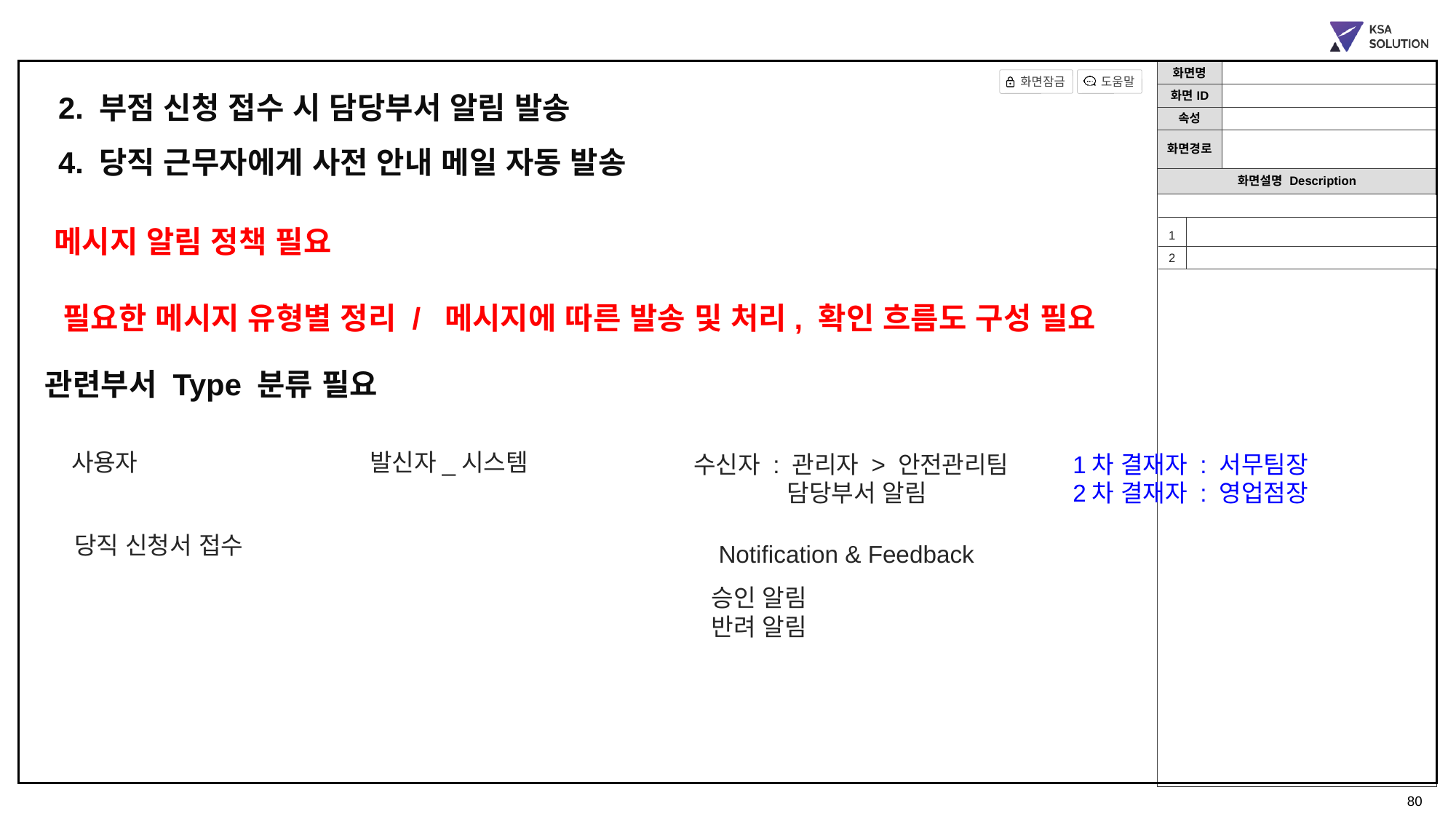

2. 부점 신청 접수 시 담당부서 알림 발송
4. 당직 근무자에게 사전 안내 메일 자동 발송
|  | 직원정보관리 슈퍼관리자(SM) 전용 직원정보 조회, 수정 및 신규 등록 가능 화면 진입 시 ‘근무여부’ 항목은 ‘근무‘ 필터 걸린 상태로 직원내역 목록을 Show |
| --- | --- |
| 1 |  |
| 2 |  |
|  |  |
| --- | --- |
| 3 |  |
| 4 |  |
| 5 |  |
메시지 알림 정책 필요
필요한 메시지 유형별 정리 /  메시지에 따른 발송 및 처리, 확인 흐름도 구성 필요
관련부서 Type 분류 필요
사용자
발신자_시스템
수신자 : 관리자 > 안전관리팀
             담당부서 알림
1차 결재자 : 서무팀장
2차 결재자 : 영업점장
당직 신청서 접수
Notification & Feedback
승인 알림
반려 알림